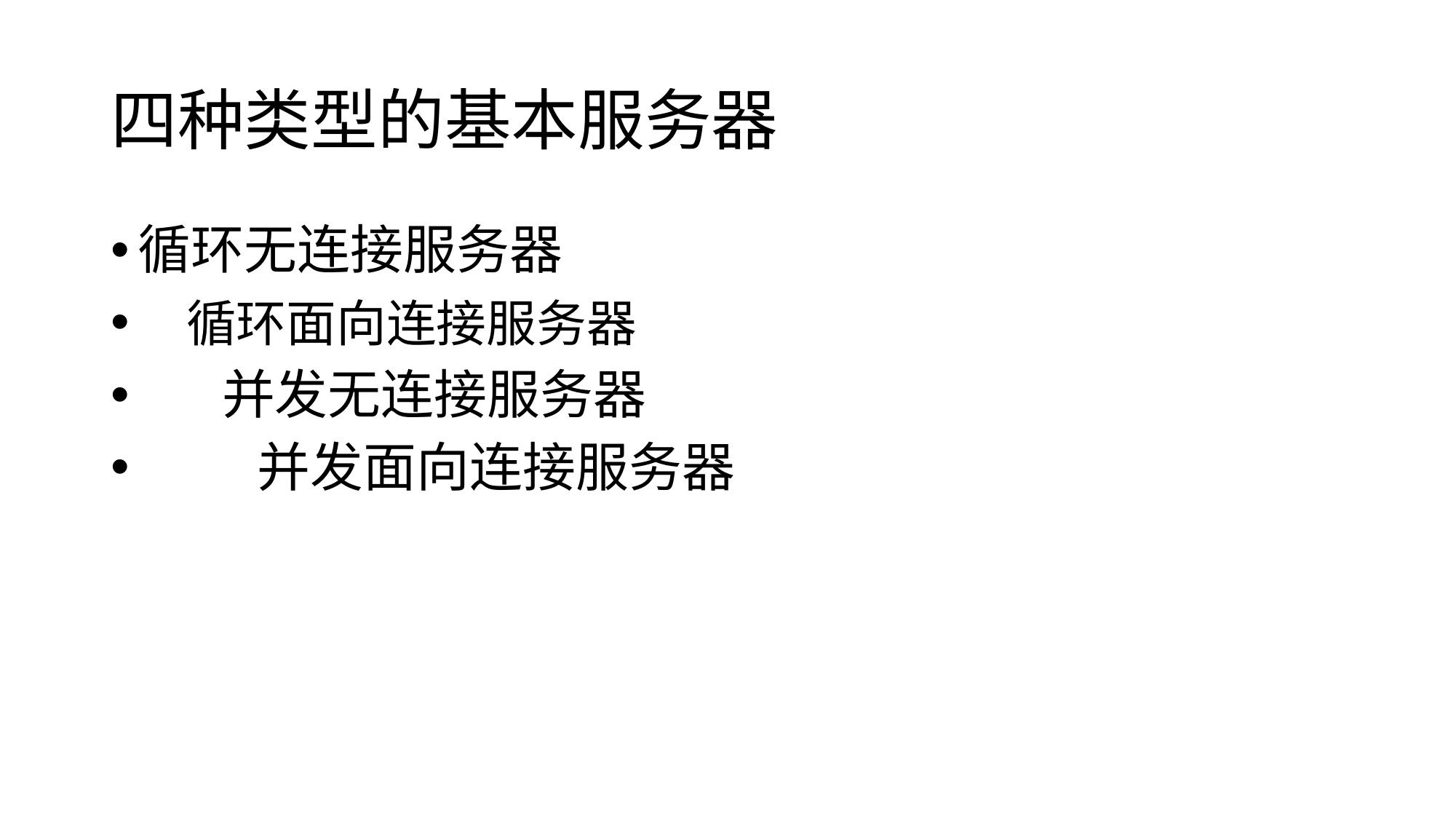

# 四种类型的基本服务器
循环无连接服务器
   循环面向连接服务器
      并发无连接服务器
         并发面向连接服务器